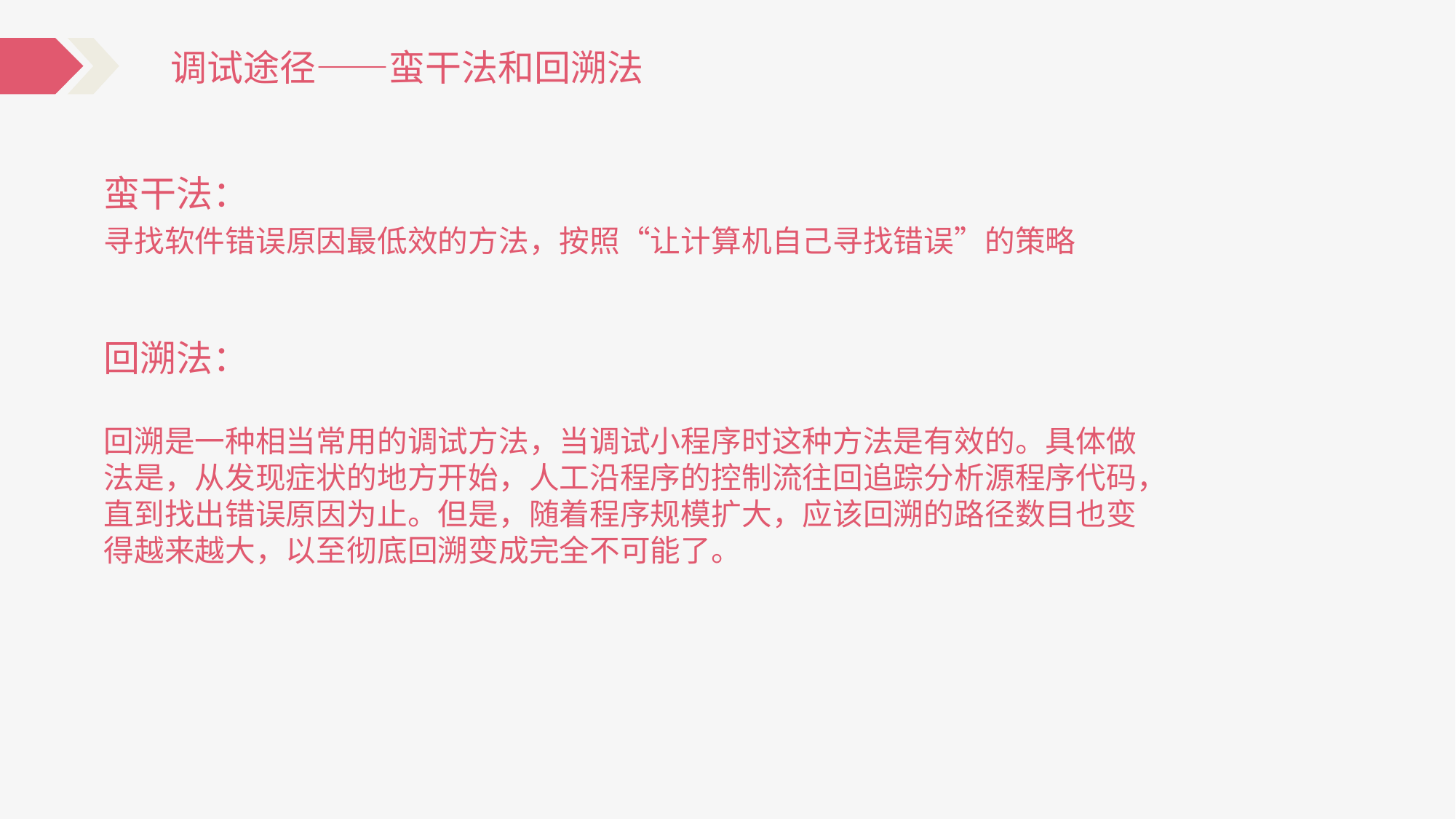

调试途径——蛮干法和回溯法
蛮干法：
寻找软件错误原因最低效的方法，按照“让计算机自己寻找错误”的策略
回溯法：

回溯是一种相当常用的调试方法，当调试小程序时这种方法是有效的。具体做法是，从发现症状的地方开始，人工沿程序的控制流往回追踪分析源程序代码，直到找出错误原因为止。但是，随着程序规模扩大，应该回溯的路径数目也变得越来越大，以至彻底回溯变成完全不可能了。